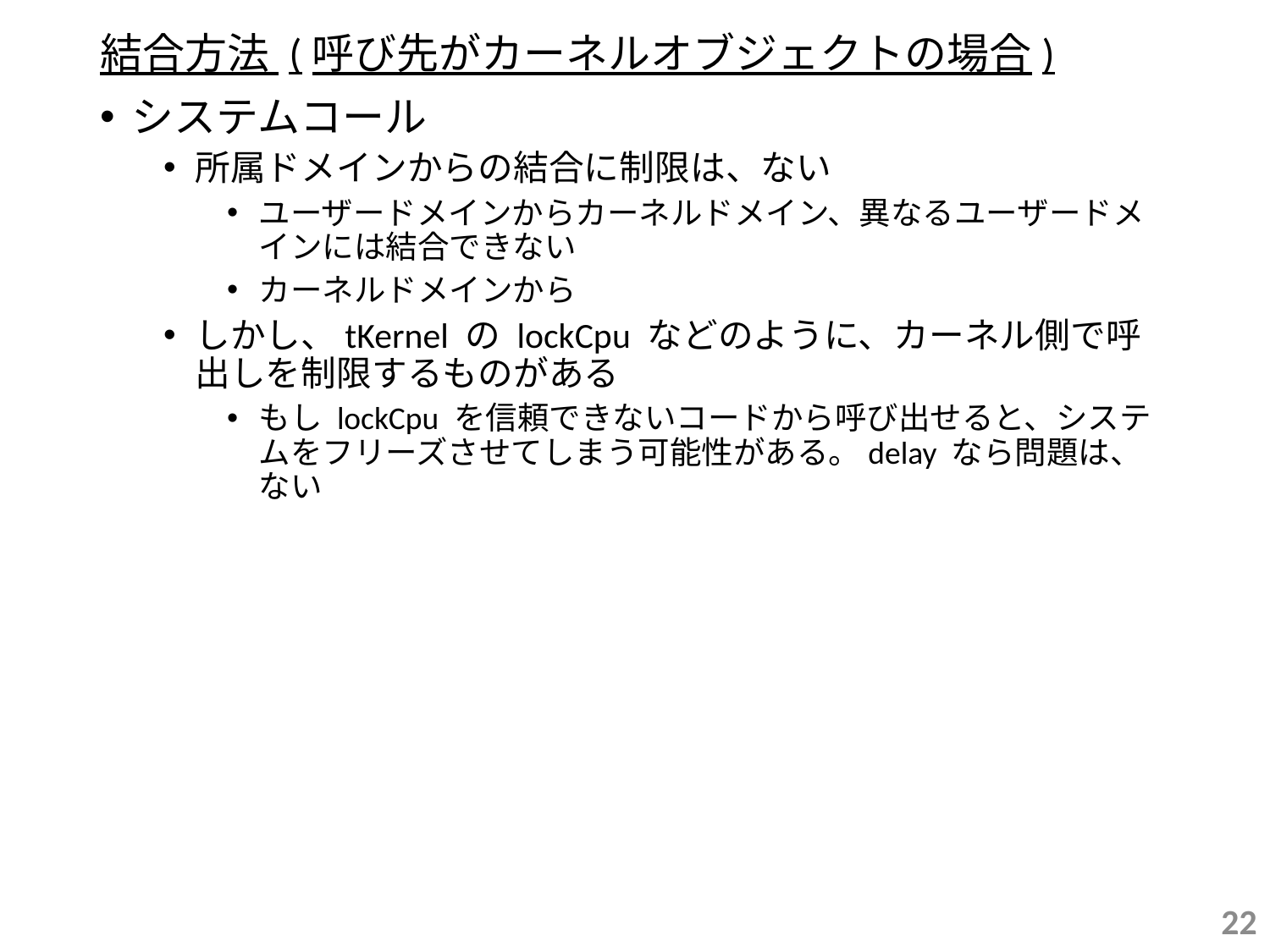

結合方法 (呼び先がカーネルオブジェクトの場合)
システムコール
所属ドメインからの結合に制限は、ない
ユーザードメインからカーネルドメイン、異なるユーザードメインには結合できない
カーネルドメインから
しかし、tKernel の lockCpu などのように、カーネル側で呼出しを制限するものがある
もし lockCpu を信頼できないコードから呼び出せると、システムをフリーズさせてしまう可能性がある。delay なら問題は、ない

22